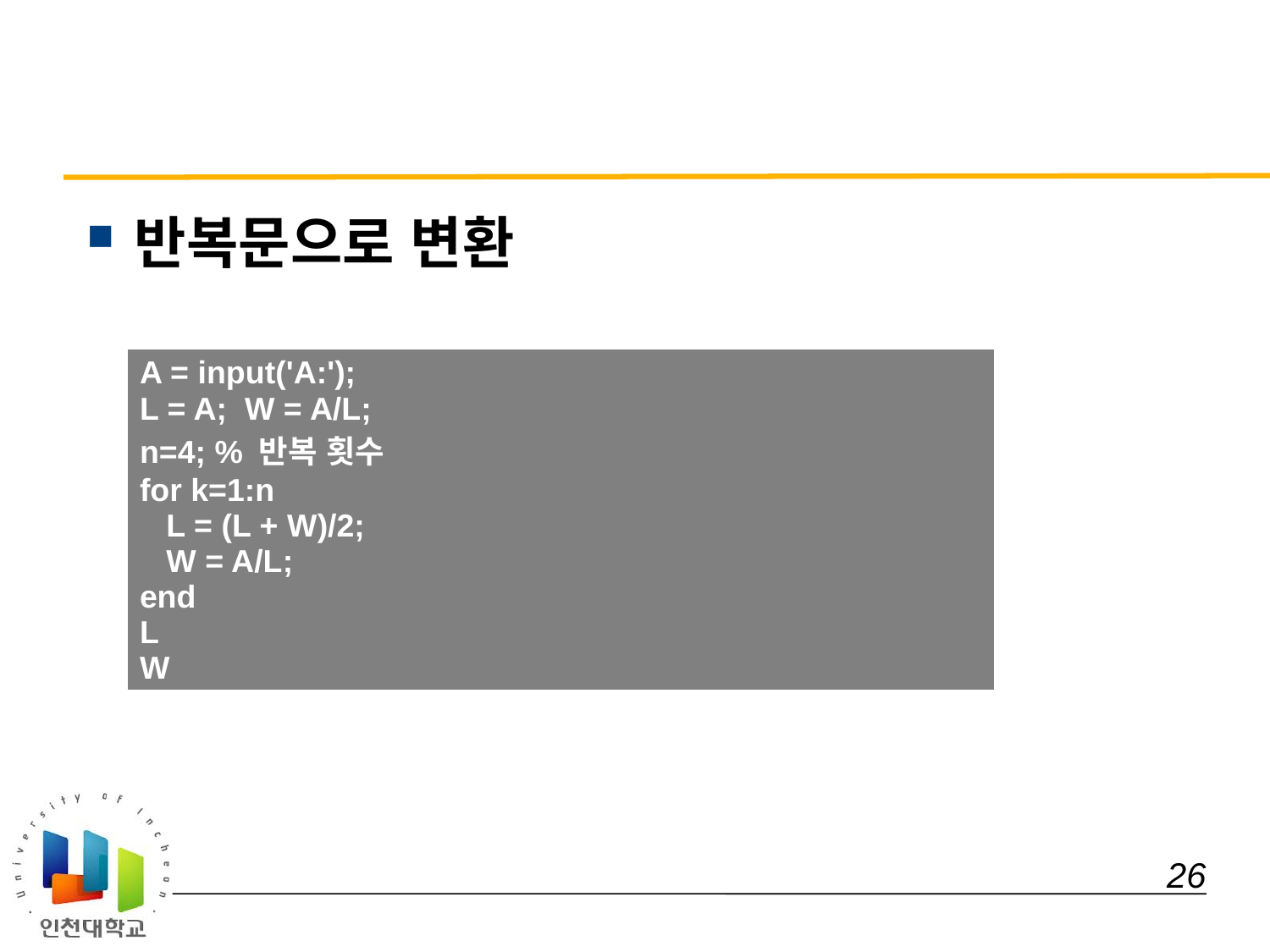

#
반복문으로 변환

| A = input('A:'); L = A; W = A/L; n=4; % 반복 횟수 for k=1:n L = (L + W)/2; W = A/L; end L W |
| --- |
 26